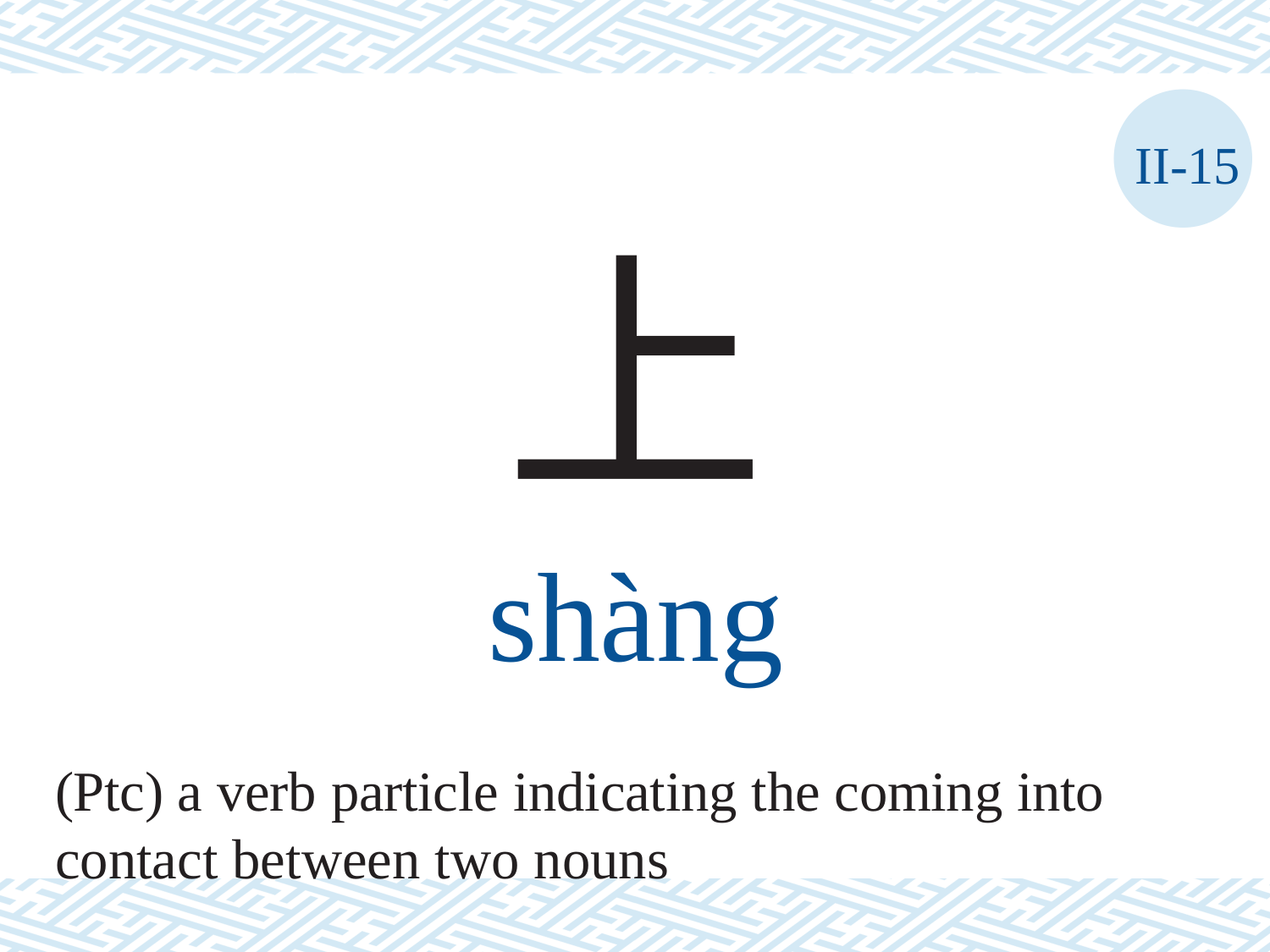

II-15
上
shàng

(Ptc) a verb particle indicating the coming into contact between two nouns